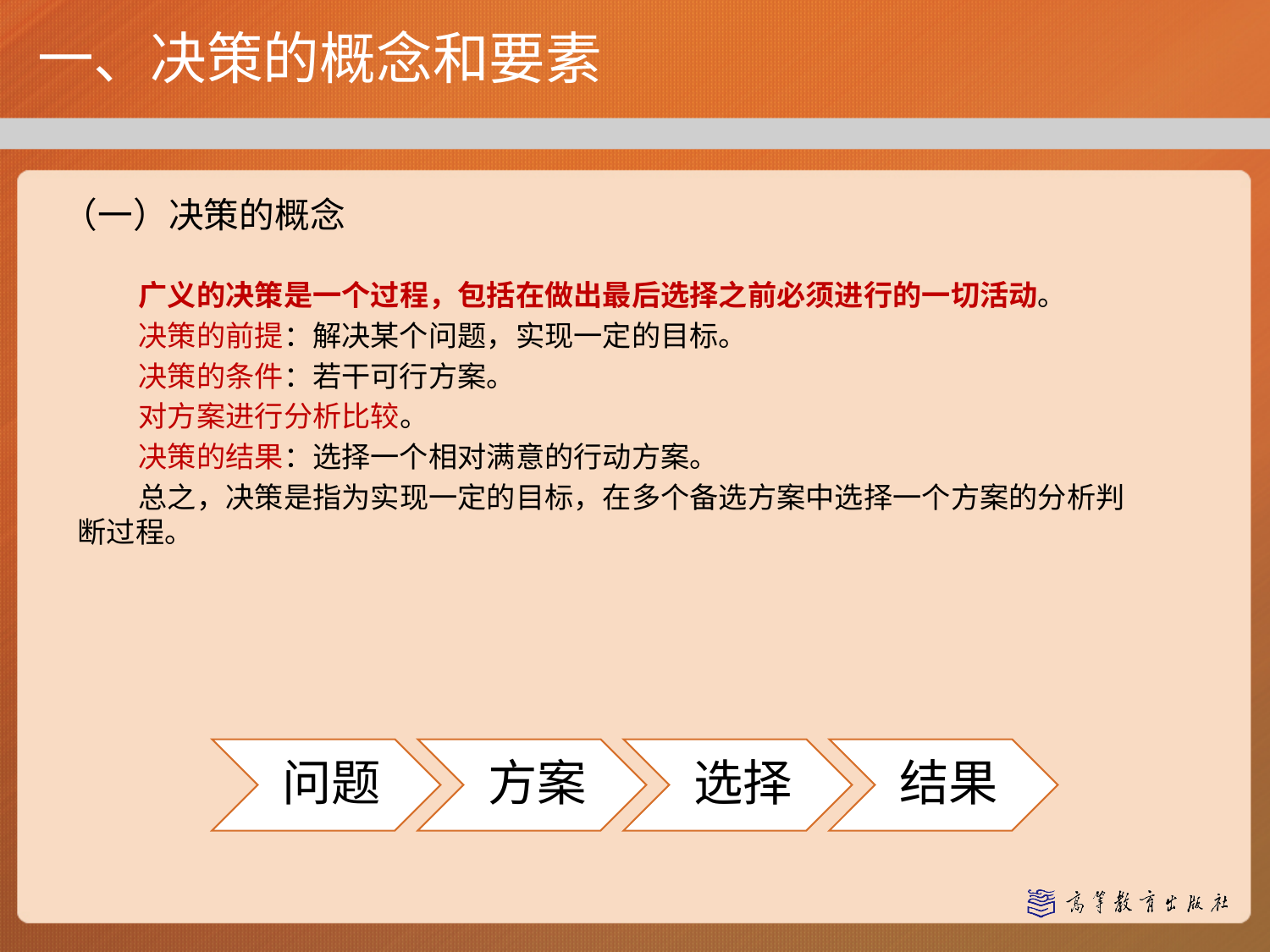

一、决策的概念和要素
（一）决策的概念
广义的决策是一个过程，包括在做出最后选择之前必须进行的一切活动。
决策的前提：解决某个问题，实现一定的目标。
决策的条件：若干可行方案。
对方案进行分析比较。
决策的结果：选择一个相对满意的行动方案。
总之，决策是指为实现一定的目标，在多个备选方案中选择一个方案的分析判断过程。

问题
方案
选择
结果